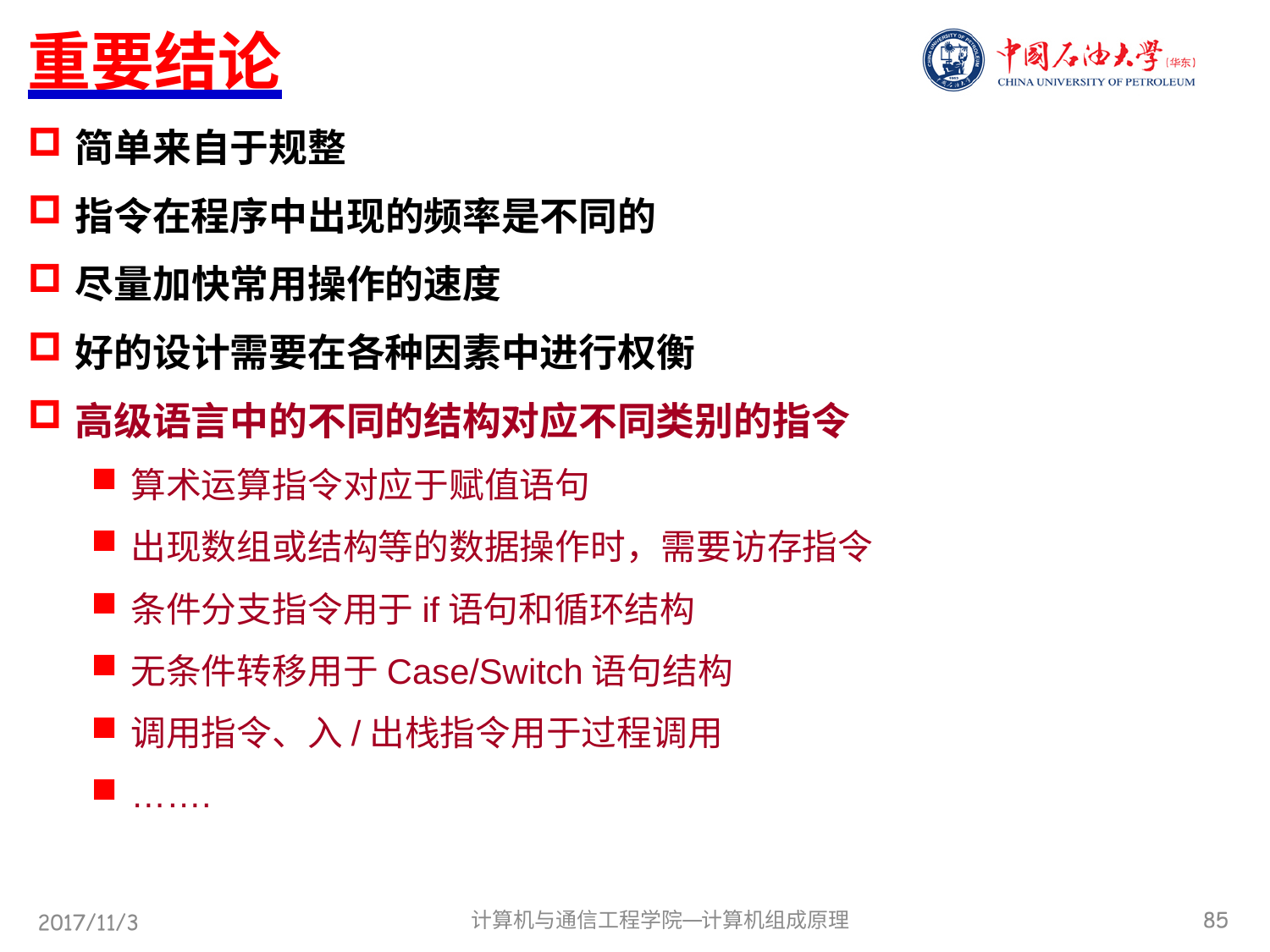

# 重要结论
简单来自于规整
指令在程序中出现的频率是不同的
尽量加快常用操作的速度
好的设计需要在各种因素中进行权衡
高级语言中的不同的结构对应不同类别的指令
算术运算指令对应于赋值语句
出现数组或结构等的数据操作时，需要访存指令
条件分支指令用于if语句和循环结构
无条件转移用于Case/Switch语句结构
调用指令、入/出栈指令用于过程调用
…….

计算机与通信工程学院—计算机组成原理
85
2017/11/3